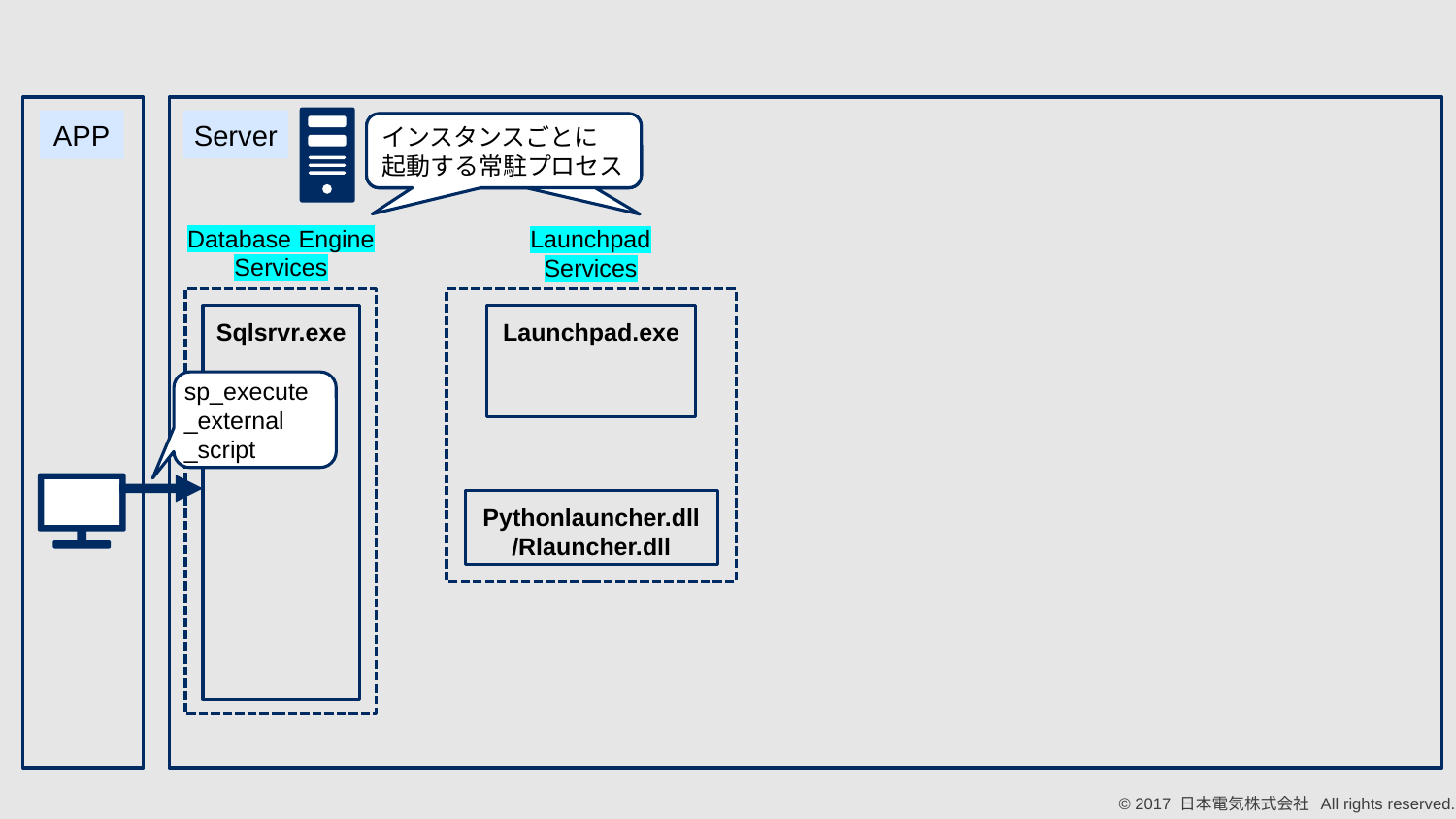

Server
APP
インスタンスごとに
起動する常駐プロセス
インスタンスごとに
起動する常駐プロセス
Database Engine
Services
Launchpad
Services

Sqlsrvr.exe
Launchpad.exe
sp_execute
_external
_script

Pythonlauncher.dll
/Rlauncher.dll